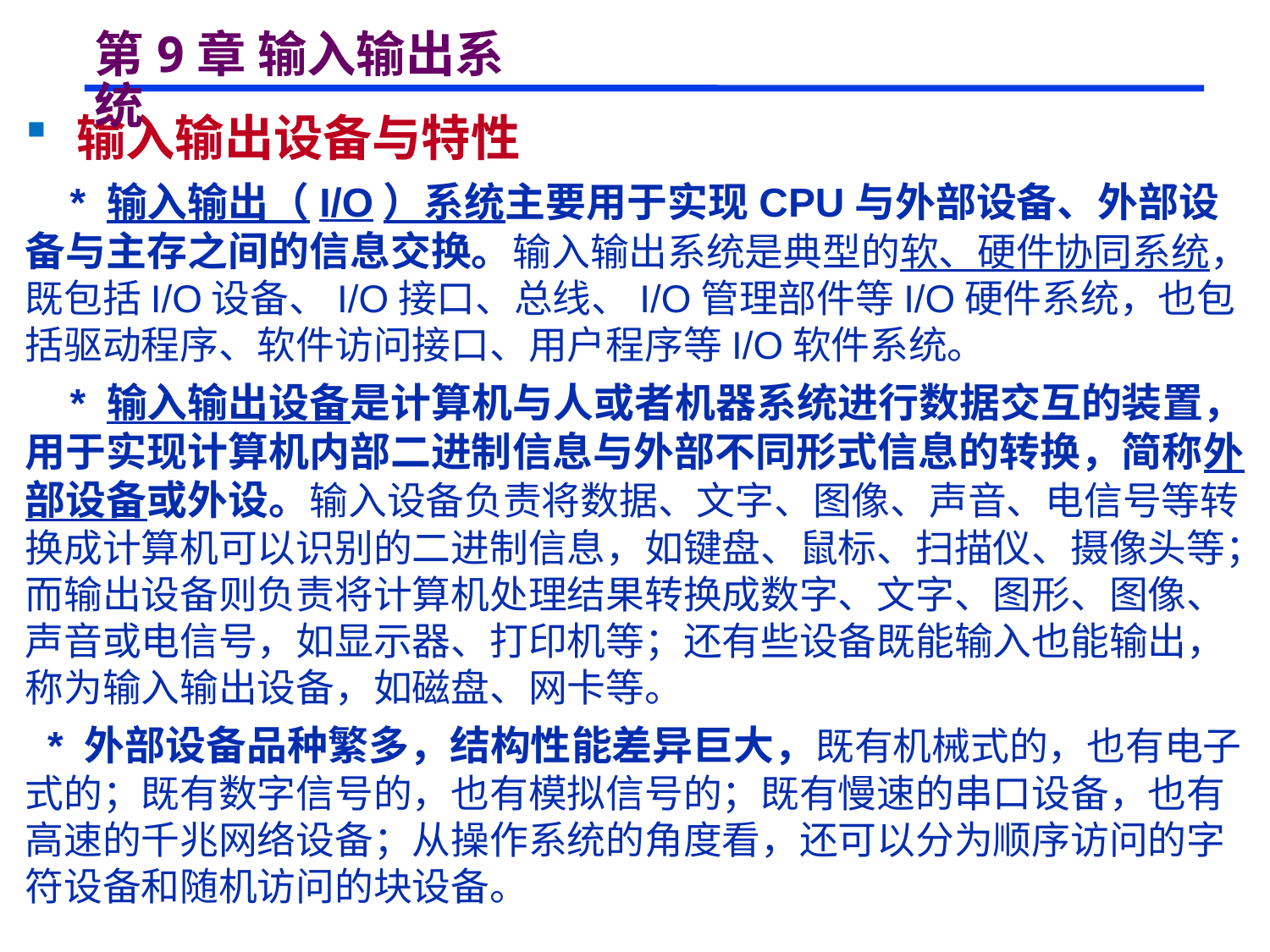

# 第9章 输入输出系统
 输入输出设备与特性
    * 输入输出（I/O）系统主要用于实现CPU与外部设备、外部设备与主存之间的信息交换。输入输出系统是典型的软、硬件协同系统，既包括I/O设备、I/O接口、总线、I/O管理部件等I/O硬件系统，也包括驱动程序、软件访问接口、用户程序等I/O软件系统。
    * 输入输出设备是计算机与人或者机器系统进行数据交互的装置，用于实现计算机内部二进制信息与外部不同形式信息的转换，简称外部设备或外设。输入设备负责将数据、文字、图像、声音、电信号等转换成计算机可以识别的二进制信息，如键盘、鼠标、扫描仪、摄像头等；而输出设备则负责将计算机处理结果转换成数字、文字、图形、图像、声音或电信号，如显示器、打印机等；还有些设备既能输入也能输出，称为输入输出设备，如磁盘、网卡等。
  * 外部设备品种繁多，结构性能差异巨大，既有机械式的，也有电子式的；既有数字信号的，也有模拟信号的；既有慢速的串口设备，也有高速的千兆网络设备；从操作系统的角度看，还可以分为顺序访问的字符设备和随机访问的块设备。